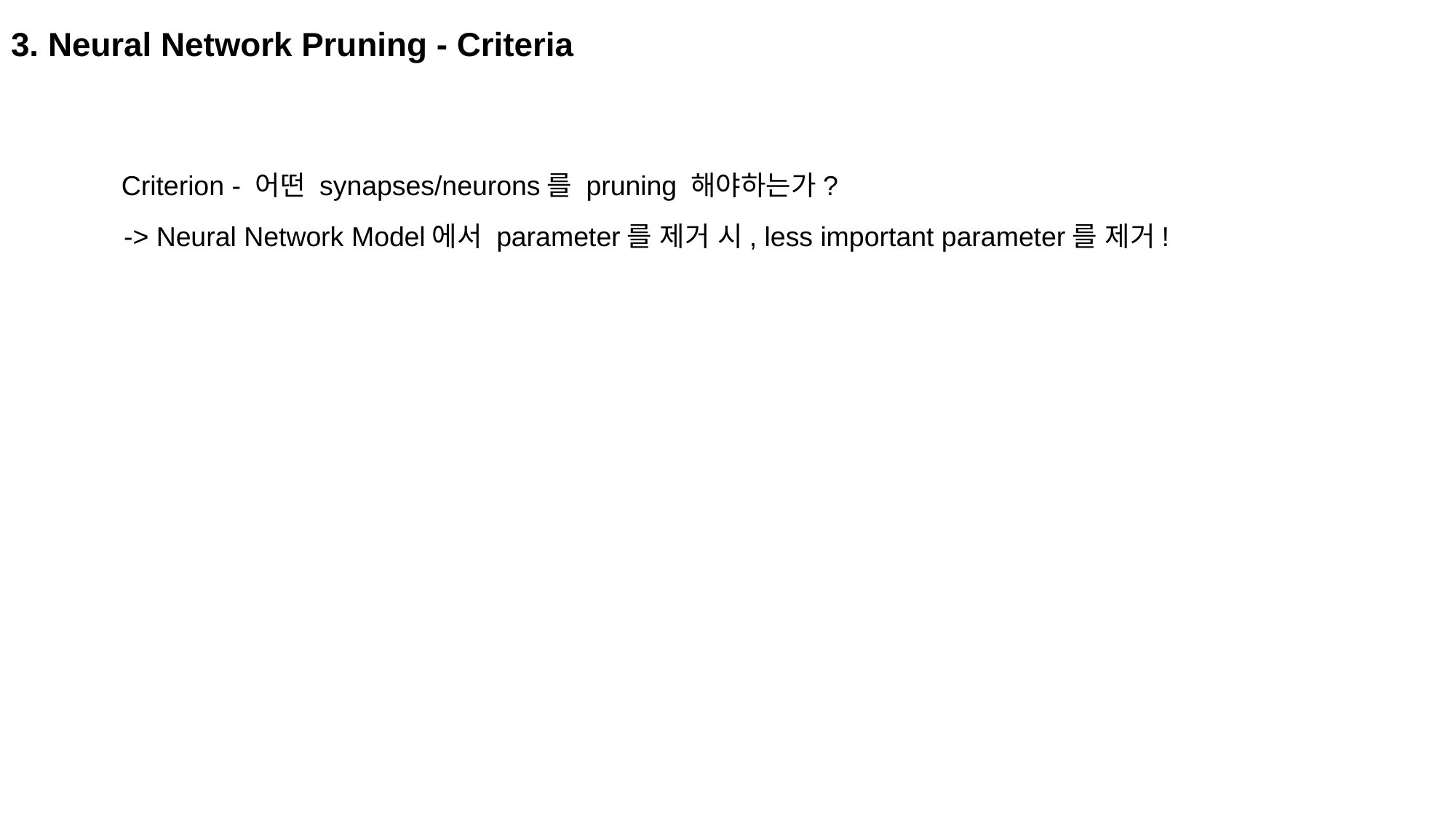

3. Neural Network Pruning - Criteria
Criterion - 어떤 synapses/neurons를 pruning 해야하는가?
-> Neural Network Model에서 parameter를 제거 시, less important parameter를 제거!